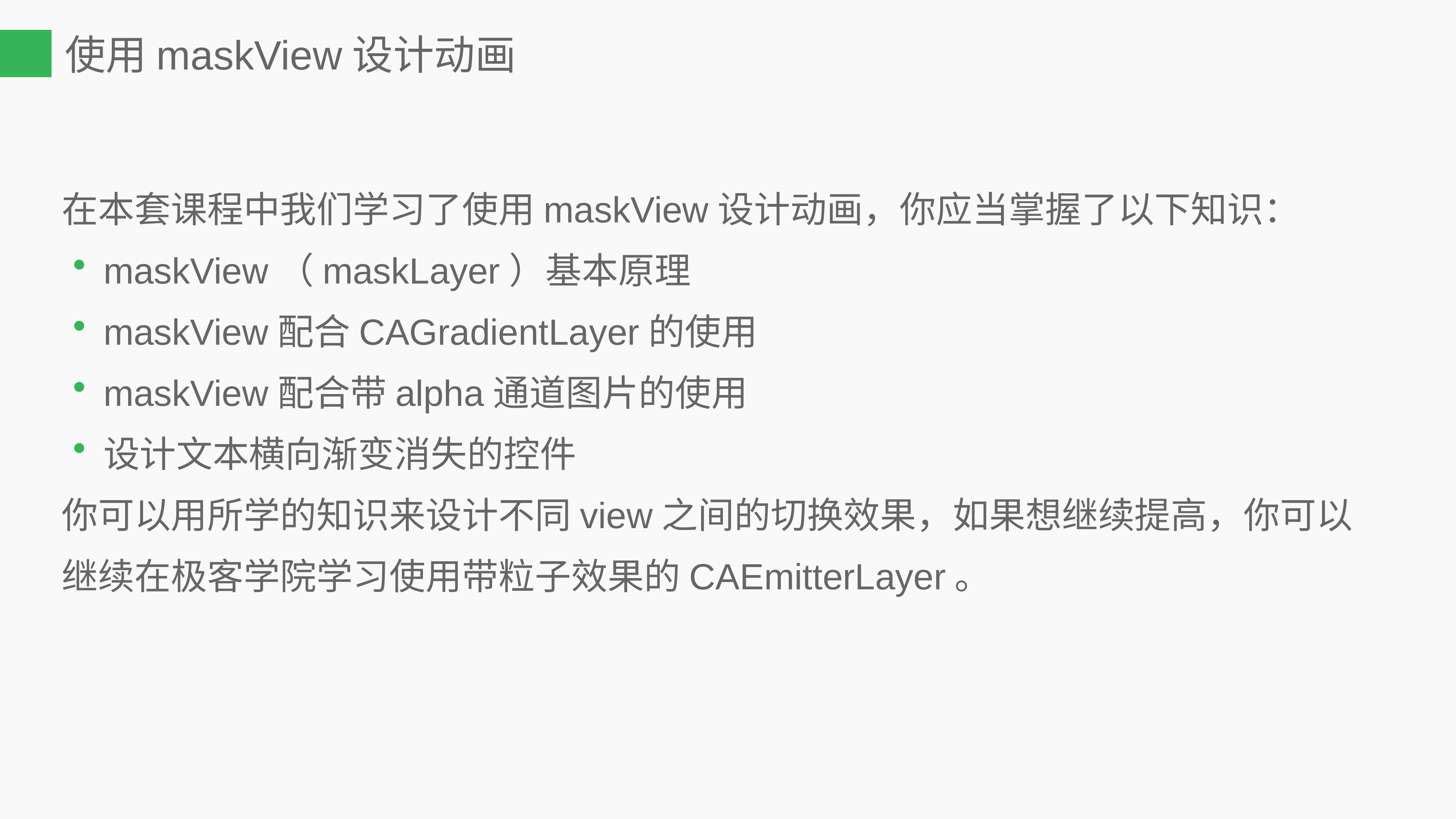

使用maskView设计动画

在本套课程中我们学习了使用maskView设计动画，你应当掌握了以下知识：
maskView（maskLayer）基本原理
maskView配合CAGradientLayer的使用
maskView配合带alpha通道图片的使用
设计文本横向渐变消失的控件
你可以用所学的知识来设计不同view之间的切换效果，如果想继续提高，你可以继续在极客学院学习使用带粒子效果的CAEmitterLayer。